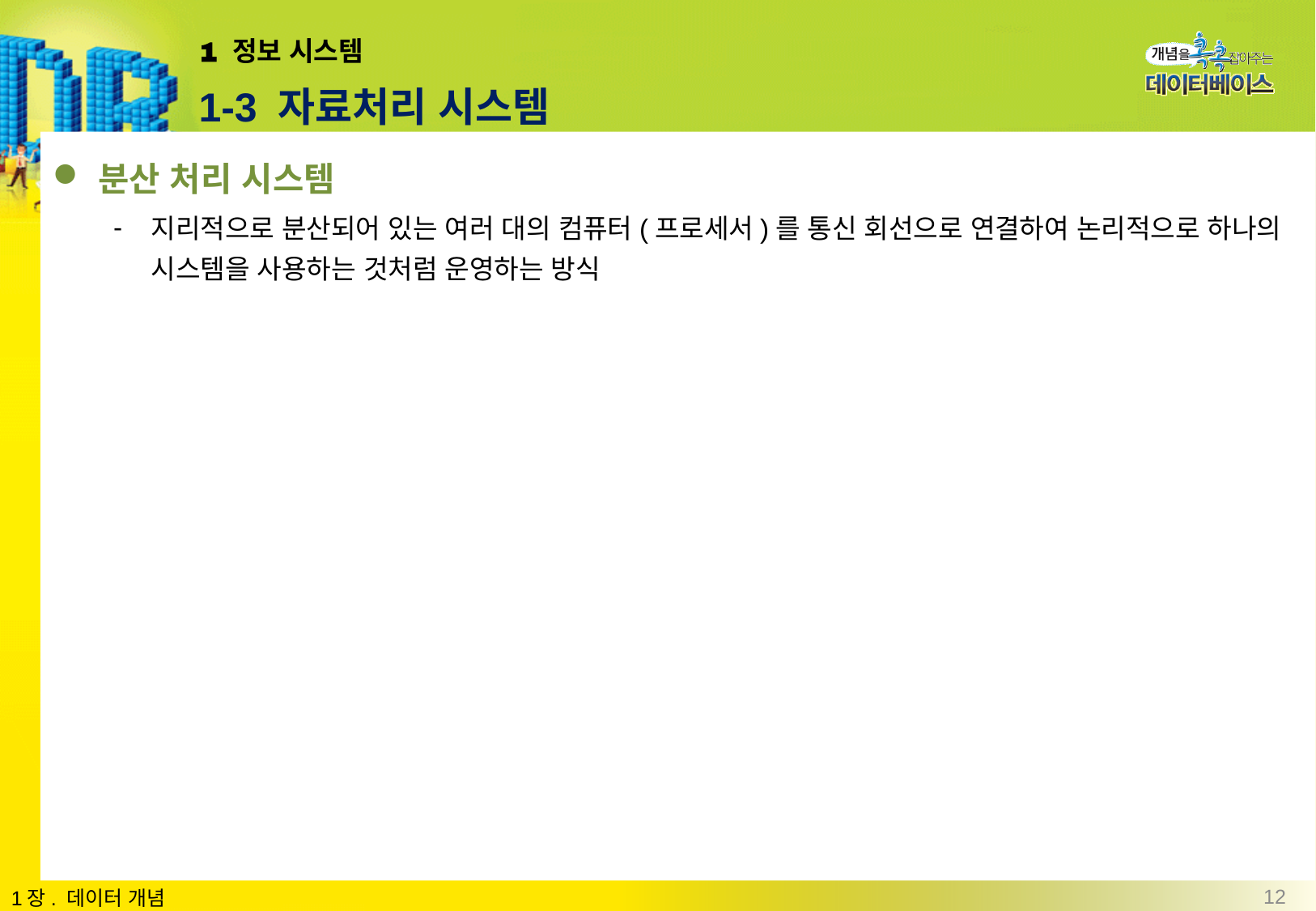

# 1 정보 시스템
1-3 자료처리 시스템
분산 처리 시스템
지리적으로 분산되어 있는 여러 대의 컴퓨터(프로세서)를 통신 회선으로 연결하여 논리적으로 하나의 시스템을 사용하는 것처럼 운영하는 방식
12